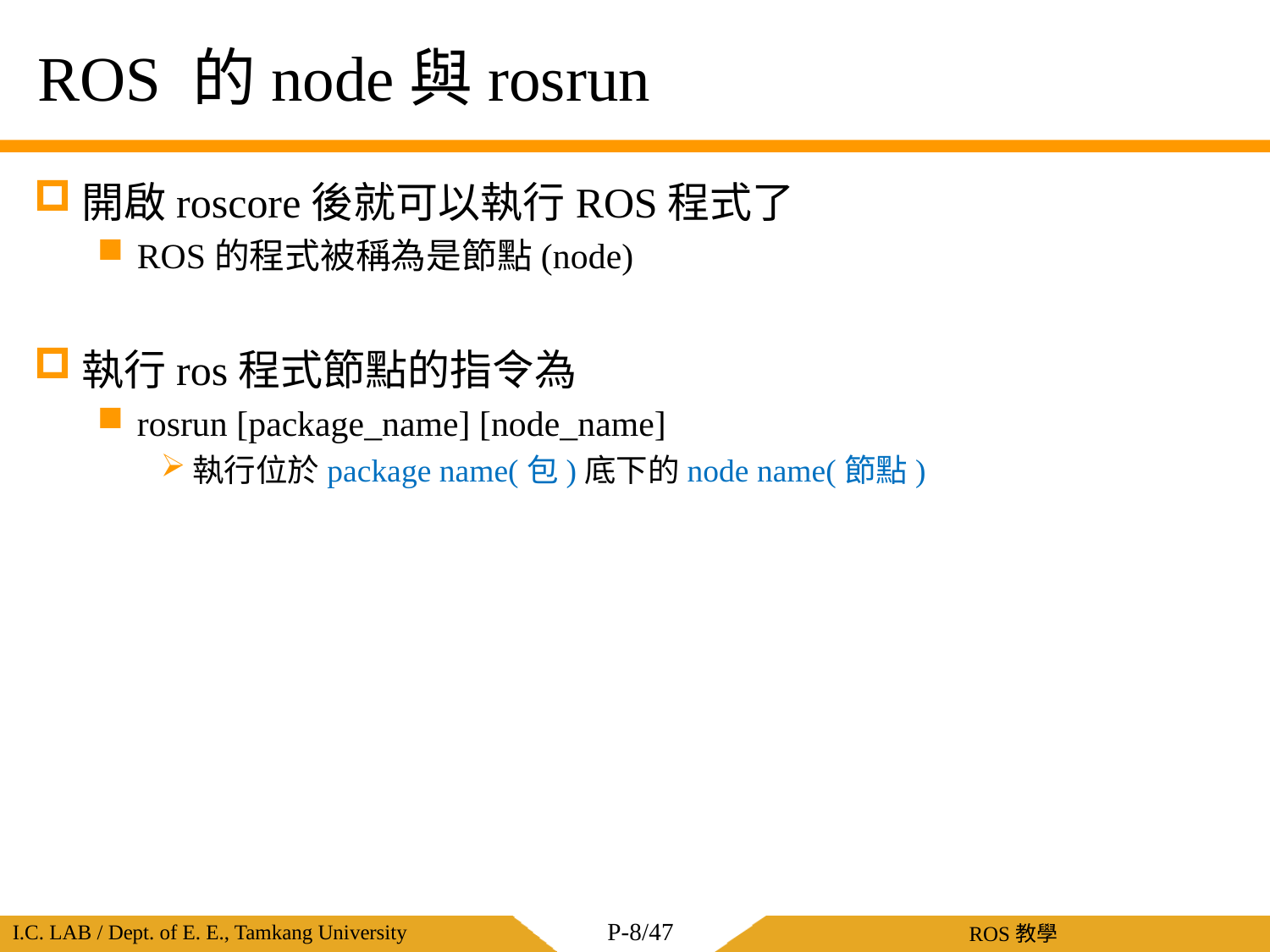

# ROS 的node與rosrun
開啟roscore後就可以執行ROS程式了
ROS的程式被稱為是節點(node)

執行ros程式節點的指令為
rosrun [package_name] [node_name]
執行位於package name(包)底下的node name(節點)